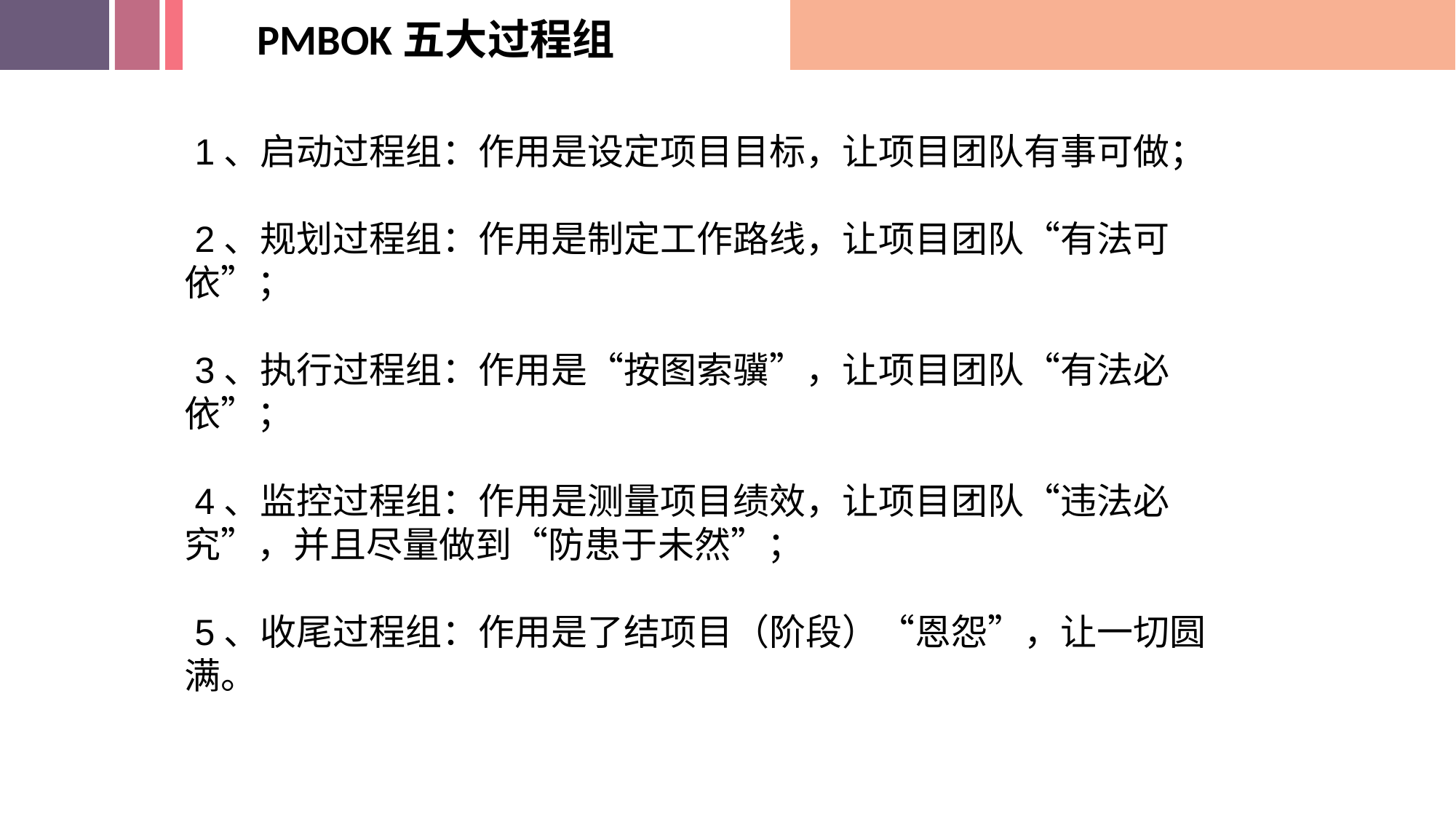

PMBOK五大过程组
 1、启动过程组：作用是设定项目目标，让项目团队有事可做；

 2、规划过程组：作用是制定工作路线，让项目团队“有法可依”；

 3、执行过程组：作用是“按图索骥”，让项目团队“有法必依”；

 4、监控过程组：作用是测量项目绩效，让项目团队“违法必究”，并且尽量做到“防患于未然”；

 5、收尾过程组：作用是了结项目（阶段）“恩怨”，让一切圆满。